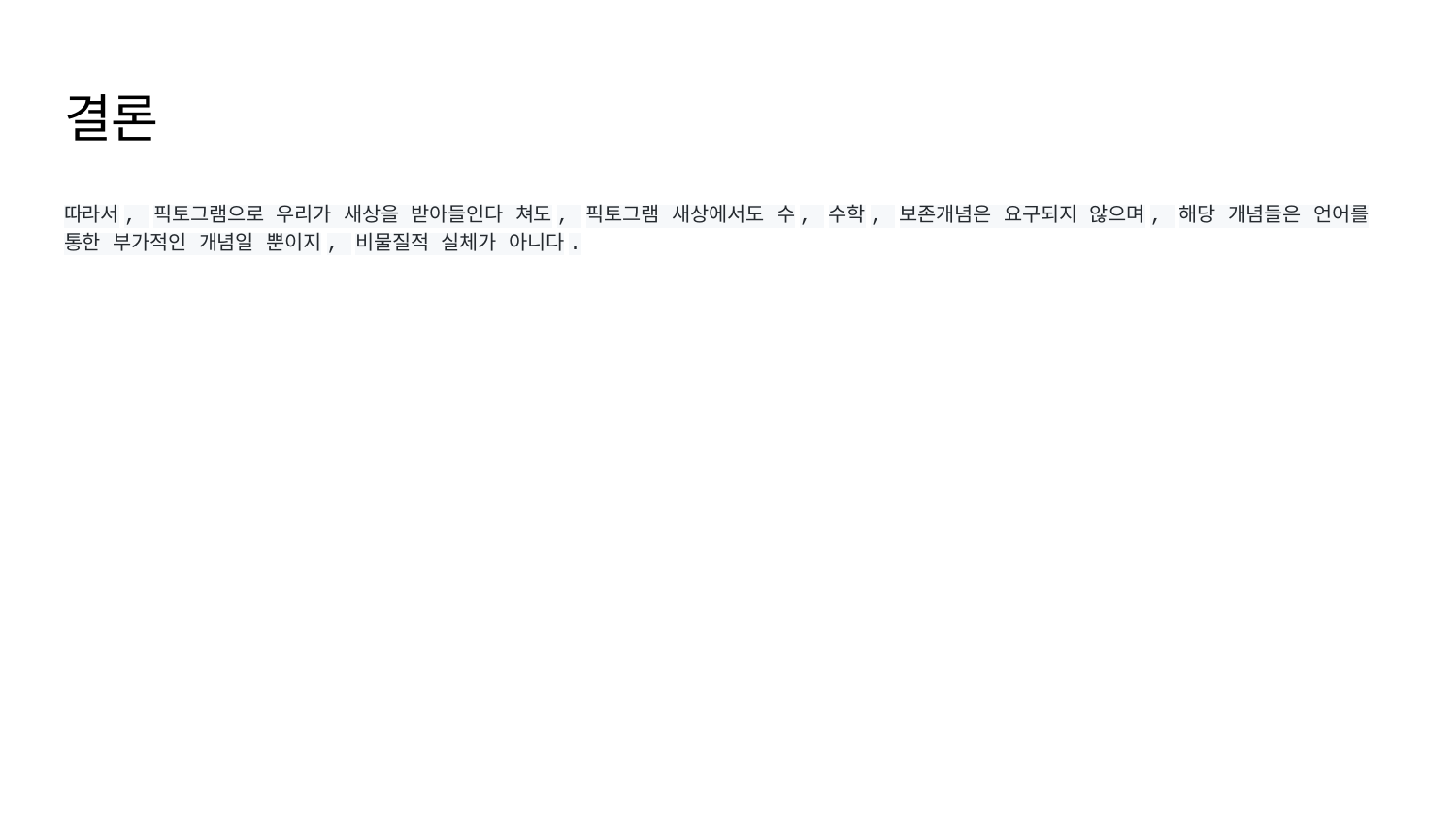

# 결론
따라서, 픽토그램으로 우리가 새상을 받아들인다 쳐도, 픽토그램 새상에서도 수, 수학, 보존개념은 요구되지 않으며, 해당 개념들은 언어를 통한 부가적인 개념일 뿐이지, 비물질적 실체가 아니다.